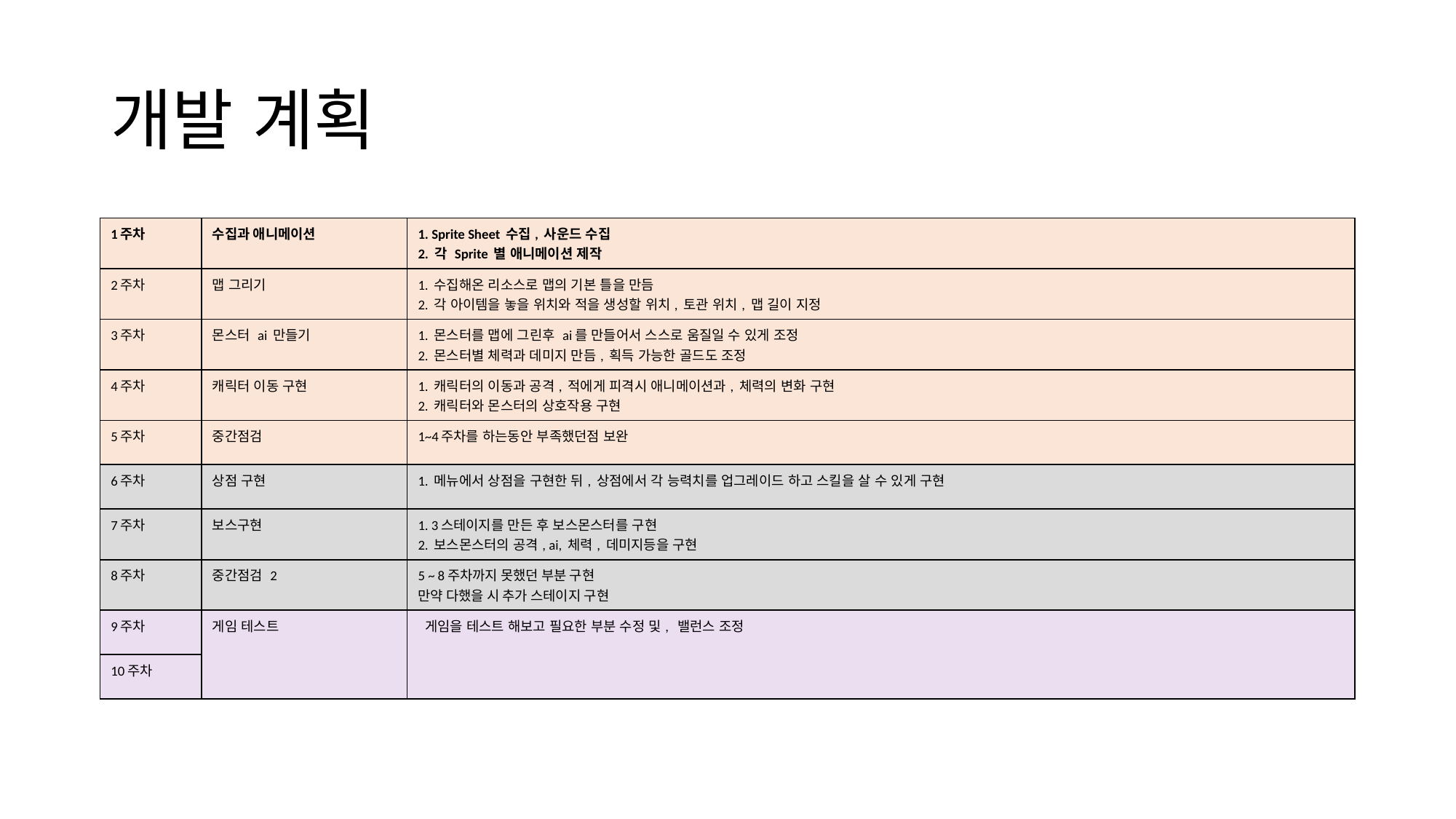

# 개발 계획
| 1주차 | 수집과 애니메이션 | 1. Sprite Sheet 수집, 사운드 수집 2. 각 Sprite 별 애니메이션 제작 |
| --- | --- | --- |
| 2주차 | 맵 그리기 | 1. 수집해온 리소스로 맵의 기본 틀을 만듬 2. 각 아이템을 놓을 위치와 적을 생성할 위치, 토관 위치, 맵 길이 지정 |
| 3주차 | 몬스터 ai 만들기 | 1. 몬스터를 맵에 그린후 ai를 만들어서 스스로 움질일 수 있게 조정 2. 몬스터별 체력과 데미지 만듬, 획득 가능한 골드도 조정 |
| 4주차 | 캐릭터 이동 구현 | 1. 캐릭터의 이동과 공격, 적에게 피격시 애니메이션과, 체력의 변화 구현 2. 캐릭터와 몬스터의 상호작용 구현 |
| 5주차 | 중간점검 | 1~4주차를 하는동안 부족했던점 보완 |
| 6주차 | 상점 구현 | 1. 메뉴에서 상점을 구현한 뒤, 상점에서 각 능력치를 업그레이드 하고 스킬을 살 수 있게 구현 |
| 7주차 | 보스구현 | 1. 3스테이지를 만든 후 보스몬스터를 구현 2. 보스몬스터의 공격, ai, 체력, 데미지등을 구현 |
| 8주차 | 중간점검 2 | 5 ~ 8주차까지 못했던 부분 구현 만약 다했을 시 추가 스테이지 구현 |
| 9주차 | 게임 테스트 | 게임을 테스트 해보고 필요한 부분 수정 및,  밸런스 조정 |
| 10주차 |  |  |